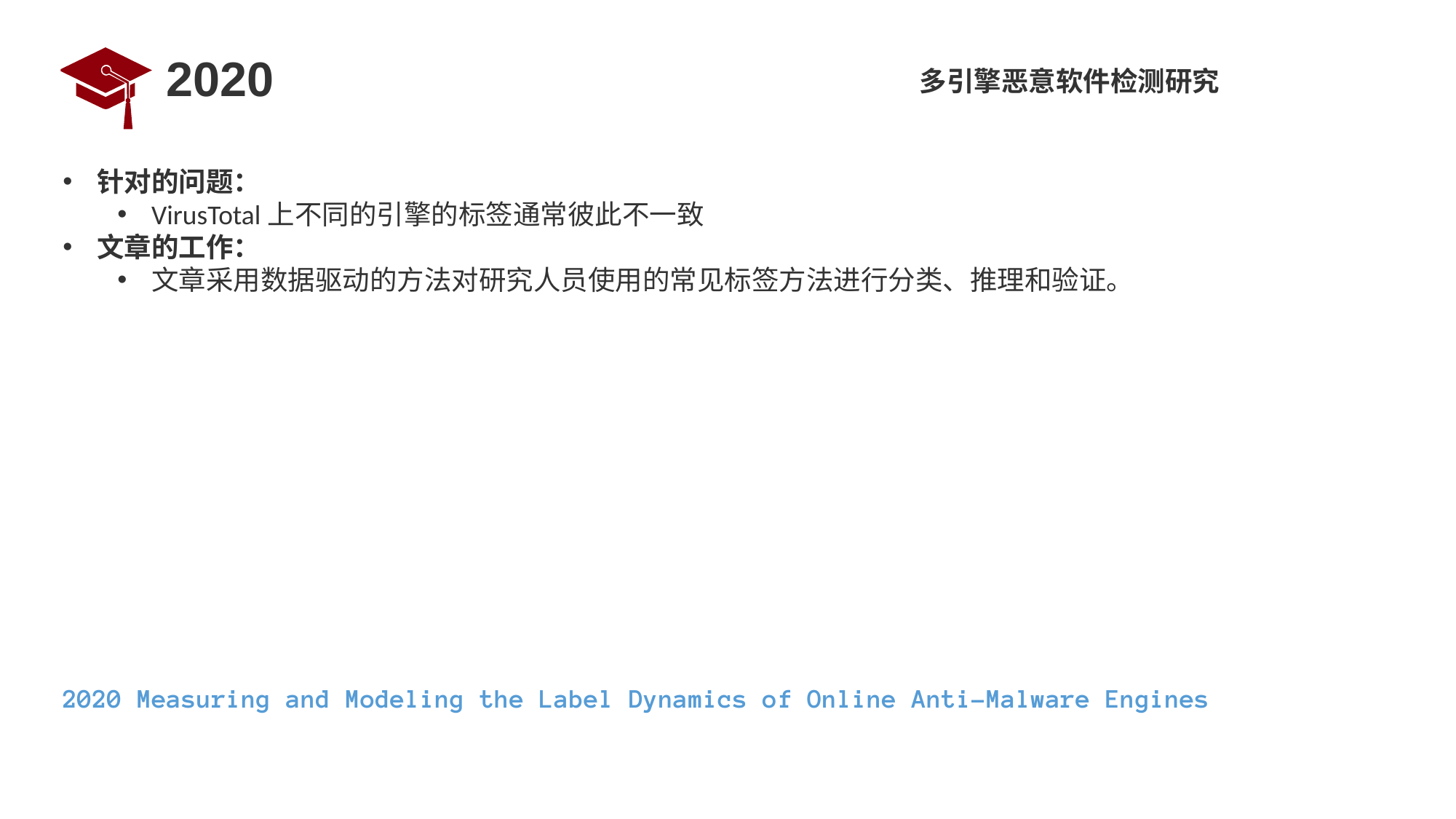

# 2020
多引擎恶意软件检测研究
针对的问题：
VirusTotal上不同的引擎的标签通常彼此不一致
文章的工作：
文章采用数据驱动的方法对研究人员使用的常见标签方法进行分类、推理和验证。
2020 Measuring and Modeling the Label Dynamics of Online Anti-Malware Engines